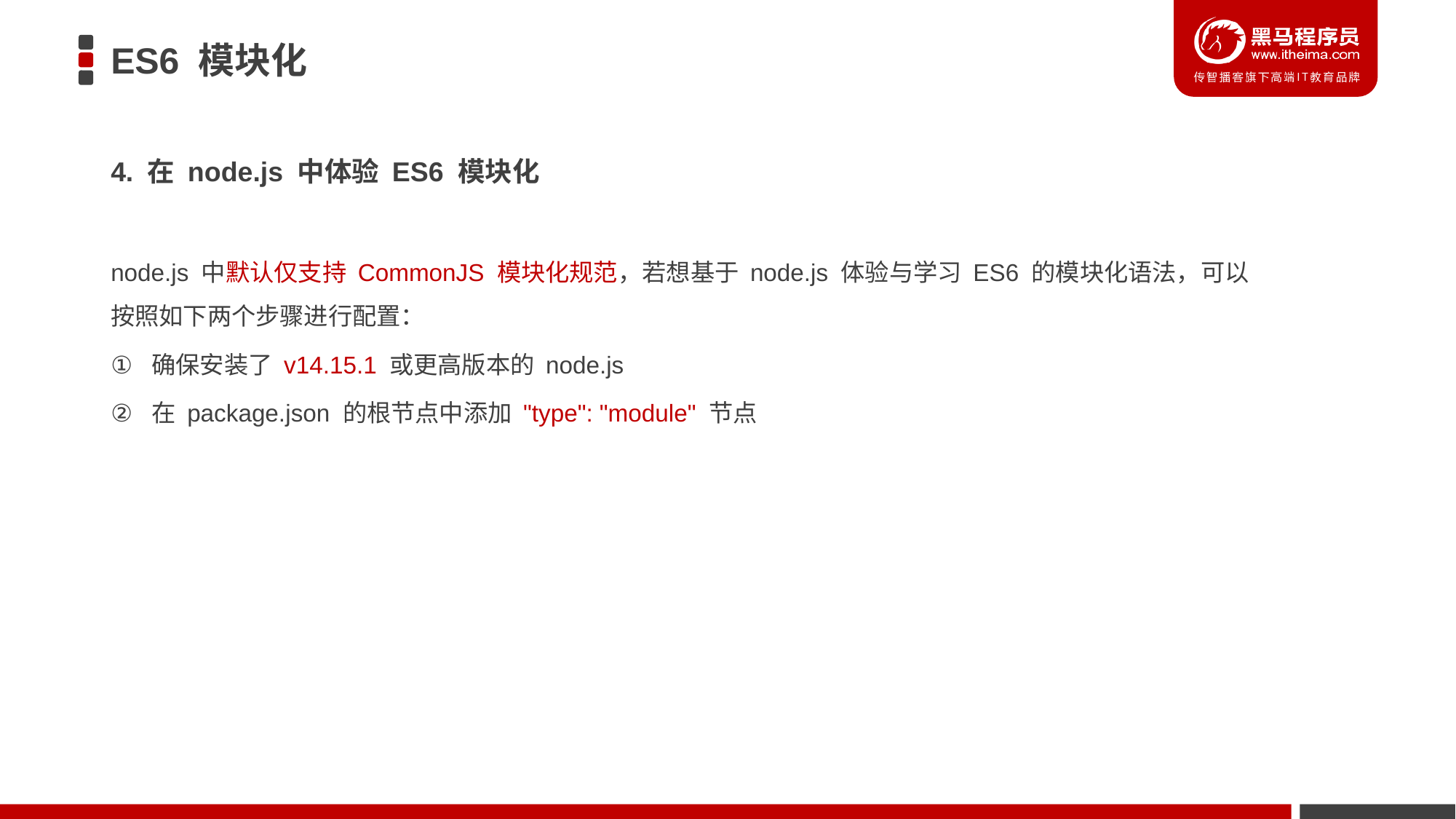

# ES6 模块化
4. 在 node.js 中体验 ES6 模块化
node.js 中默认仅支持 CommonJS 模块化规范，若想基于 node.js 体验与学习 ES6 的模块化语法，可以按照如下两个步骤进行配置：
确保安装了 v14.15.1 或更高版本的 node.js
在 package.json 的根节点中添加 "type": "module" 节点